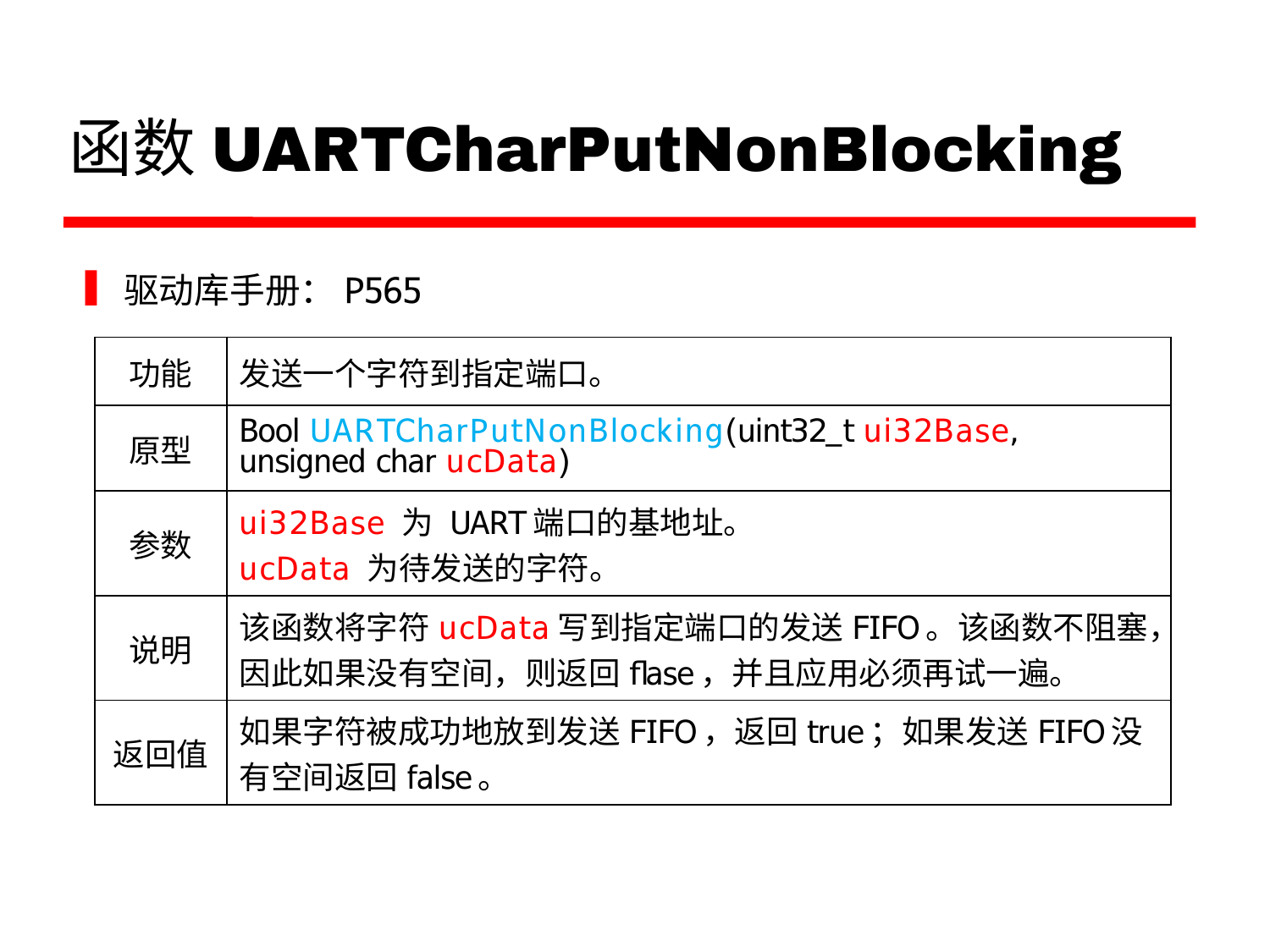

# 函数UARTCharPutNonBlocking
驱动库手册：P565
| 功能 | 发送一个字符到指定端口。 |
| --- | --- |
| 原型 | Bool UARTCharPutNonBlocking(uint32\_t ui32Base, unsigned char ucData) |
| 参数 | ui32Base 为 UART端口的基地址。 ucData 为待发送的字符。 |
| 说明 | 该函数将字符ucData写到指定端口的发送FIFO。该函数不阻塞，因此如果没有空间，则返回flase，并且应用必须再试一遍。 |
| 返回值 | 如果字符被成功地放到发送FIFO，返回true；如果发送FIFO没有空间返回false。 |